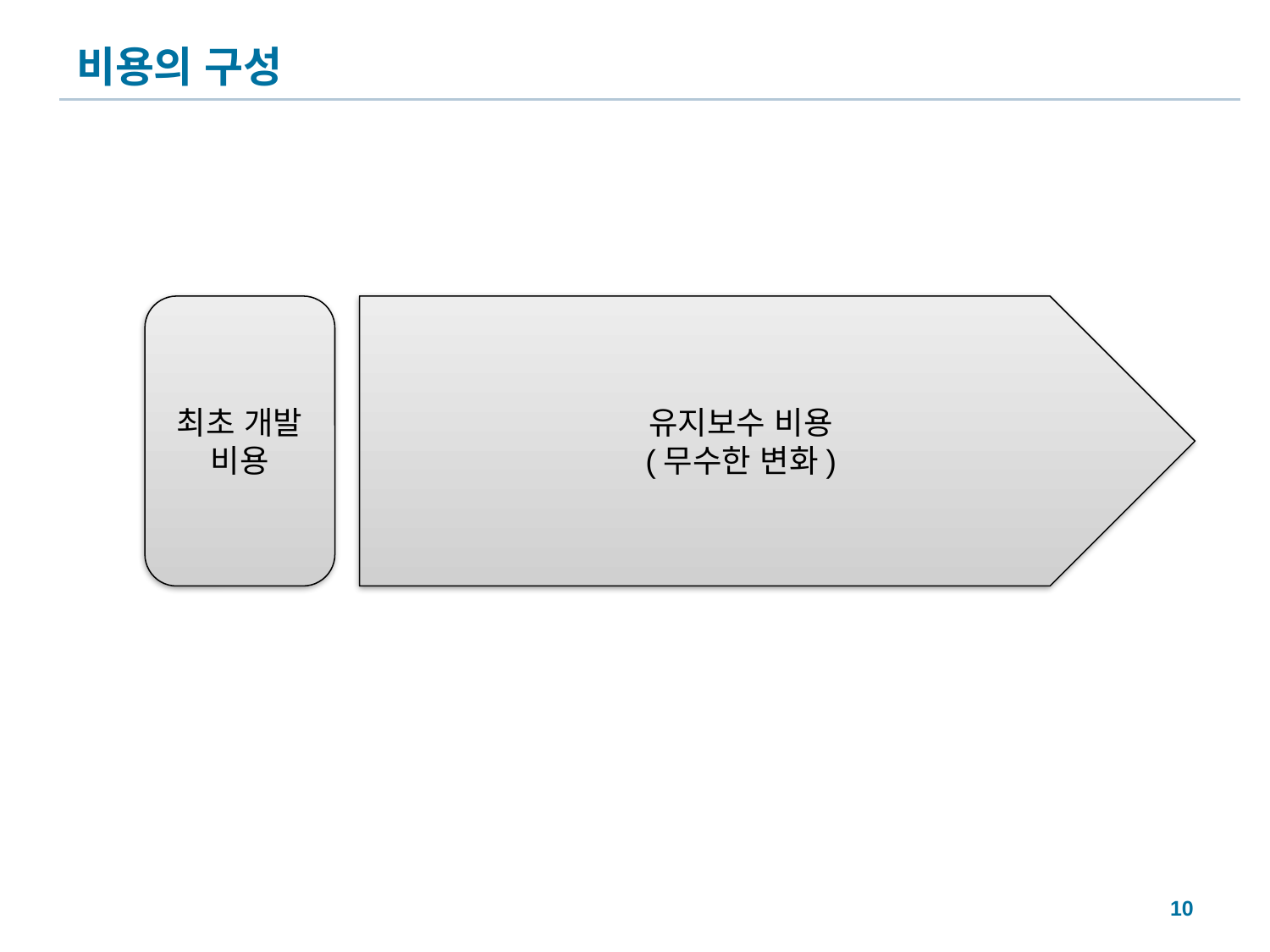

# 비용의 구성
최초 개발 비용
유지보수 비용
(무수한 변화)
10